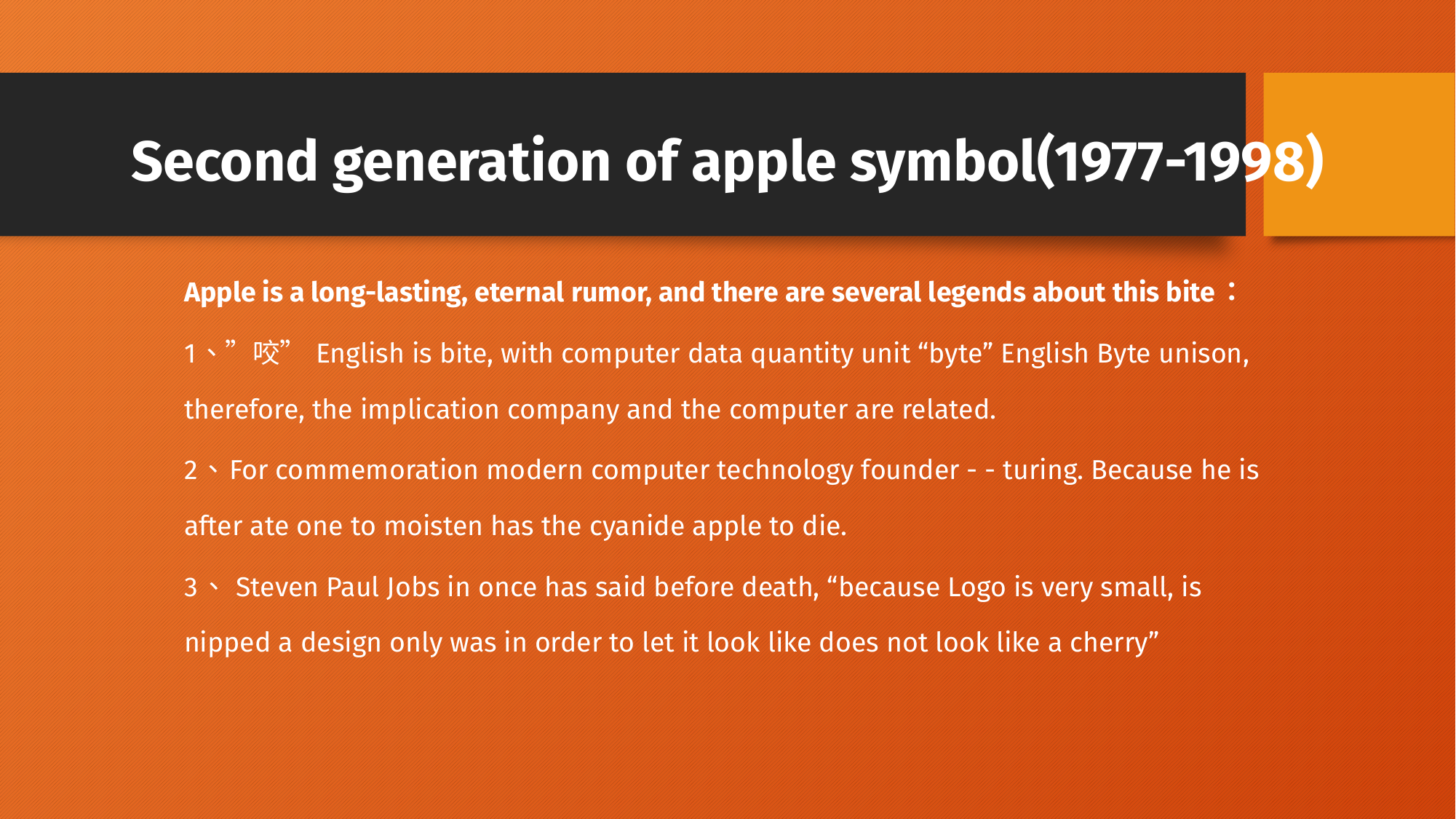

# Second generation of apple symbol(1977-1998)
Apple is a long-lasting, eternal rumor, and there are several legends about this bite：
1、”咬” English is bite, with computer data quantity unit “byte” English Byte unison, therefore, the implication company and the computer are related.
2、For commemoration modern computer technology founder - - turing. Because he is after ate one to moisten has the cyanide apple to die.
3、 Steven Paul Jobs in once has said before death, “because Logo is very small, is nipped a design only was in order to let it look like does not look like a cherry”